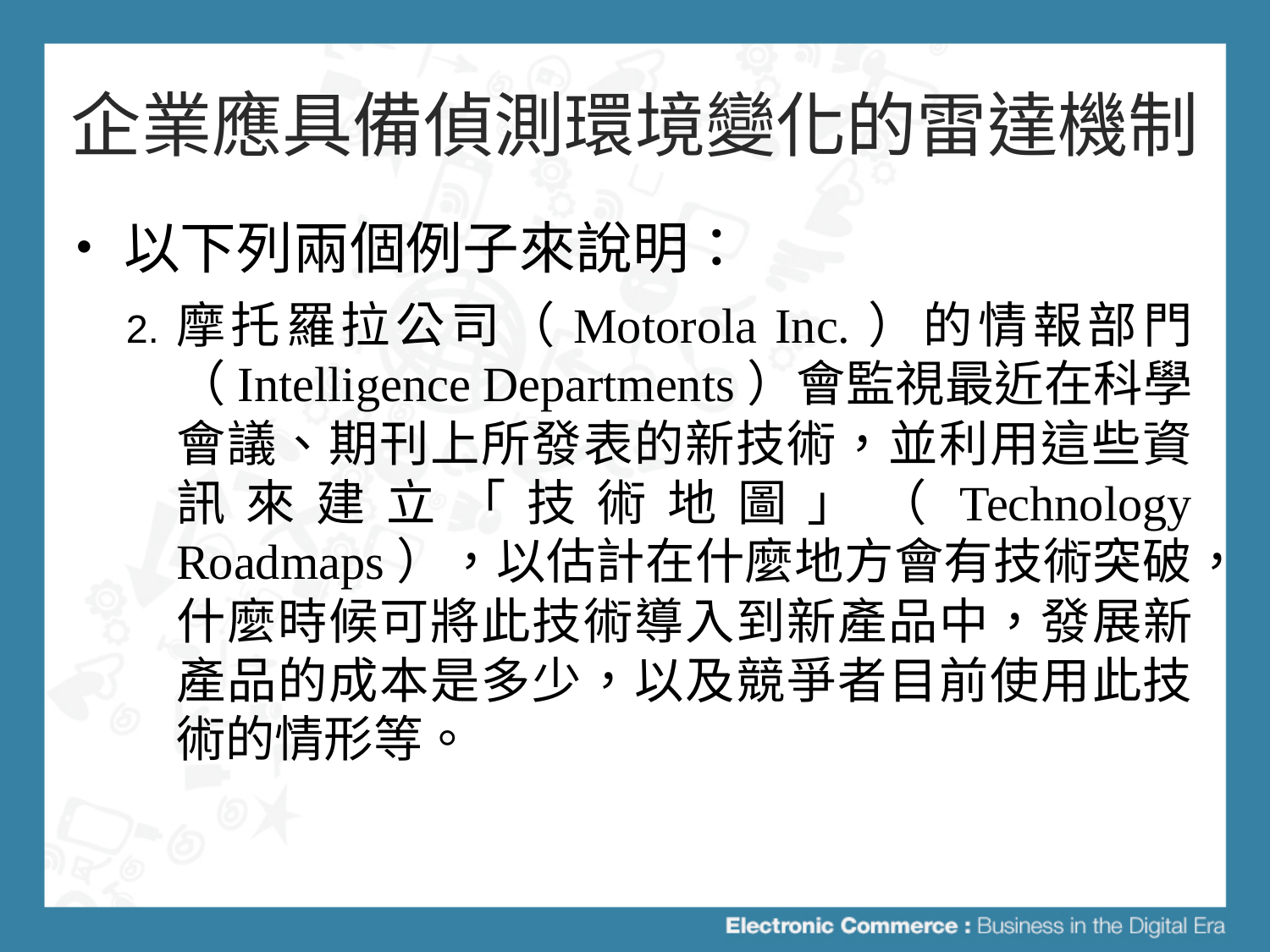

# 企業應具備偵測環境變化的雷達機制
以下列兩個例子來說明：
摩托羅拉公司（Motorola Inc.）的情報部門（Intelligence Departments）會監視最近在科學會議、期刊上所發表的新技術，並利用這些資訊來建立「技術地圖」（Technology Roadmaps），以估計在什麼地方會有技術突破，什麼時候可將此技術導入到新產品中，發展新產品的成本是多少，以及競爭者目前使用此技術的情形等。